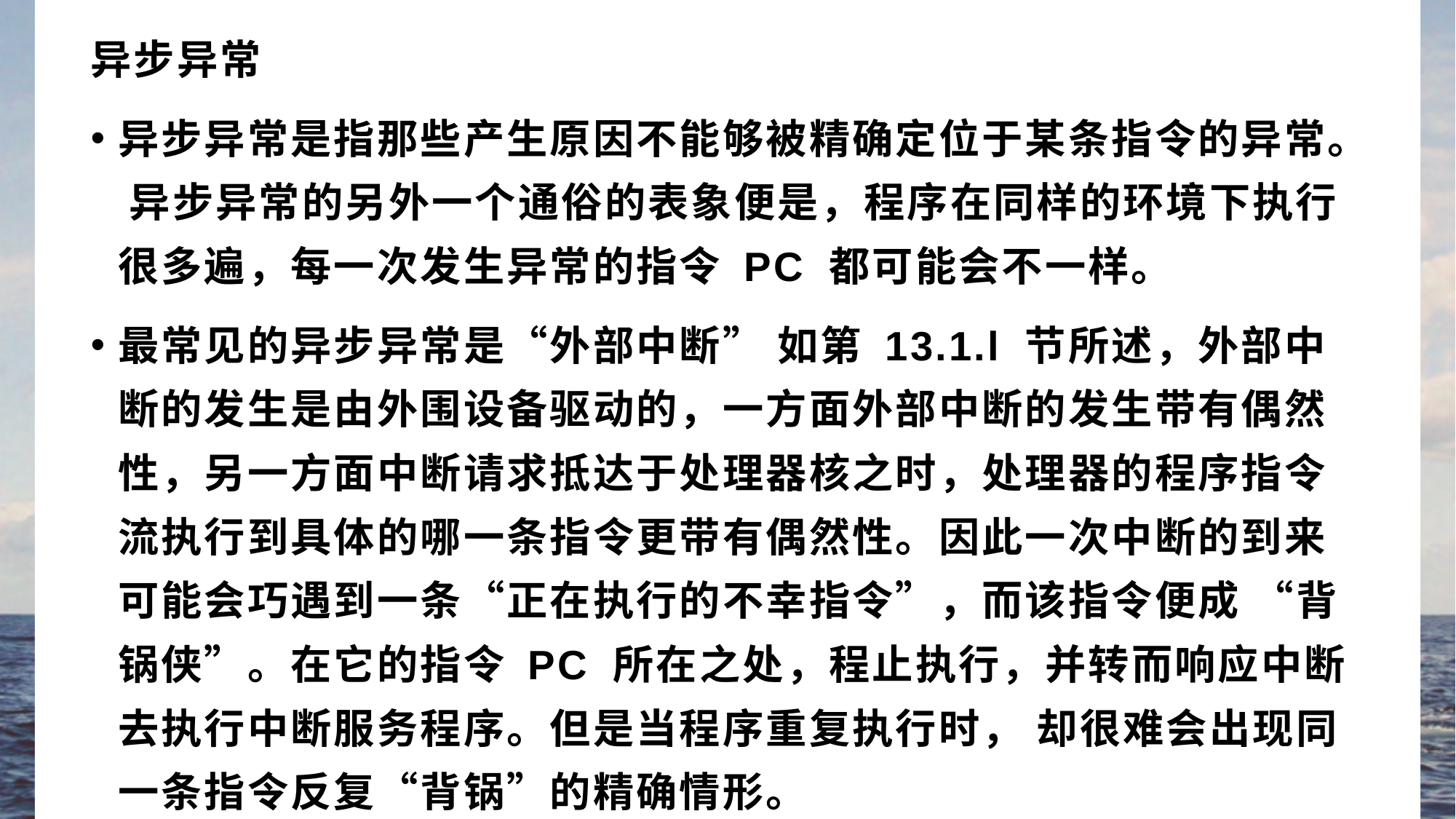

异步异常
异步异常是指那些产生原因不能够被精确定位于某条指令的异常。 异步异常的另外一个通俗的表象便是，程序在同样的环境下执行很多遍，每一次发生异常的指令 PC 都可能会不一样。
最常见的异步异常是“外部中断” 如第 13.1.l 节所述，外部中断的发生是由外围设备驱动的，一方面外部中断的发生带有偶然性，另一方面中断请求抵达于处理器核之时，处理器的程序指令流执行到具体的哪一条指令更带有偶然性。因此一次中断的到来可能会巧遇到一条“正在执行的不幸指令”，而该指令便成 “背锅侠”。在它的指令 PC 所在之处，程止执行，并转而响应中断去执行中断服务程序。但是当程序重复执行时， 却很难会出现同一条指令反复“背锅”的精确情形。